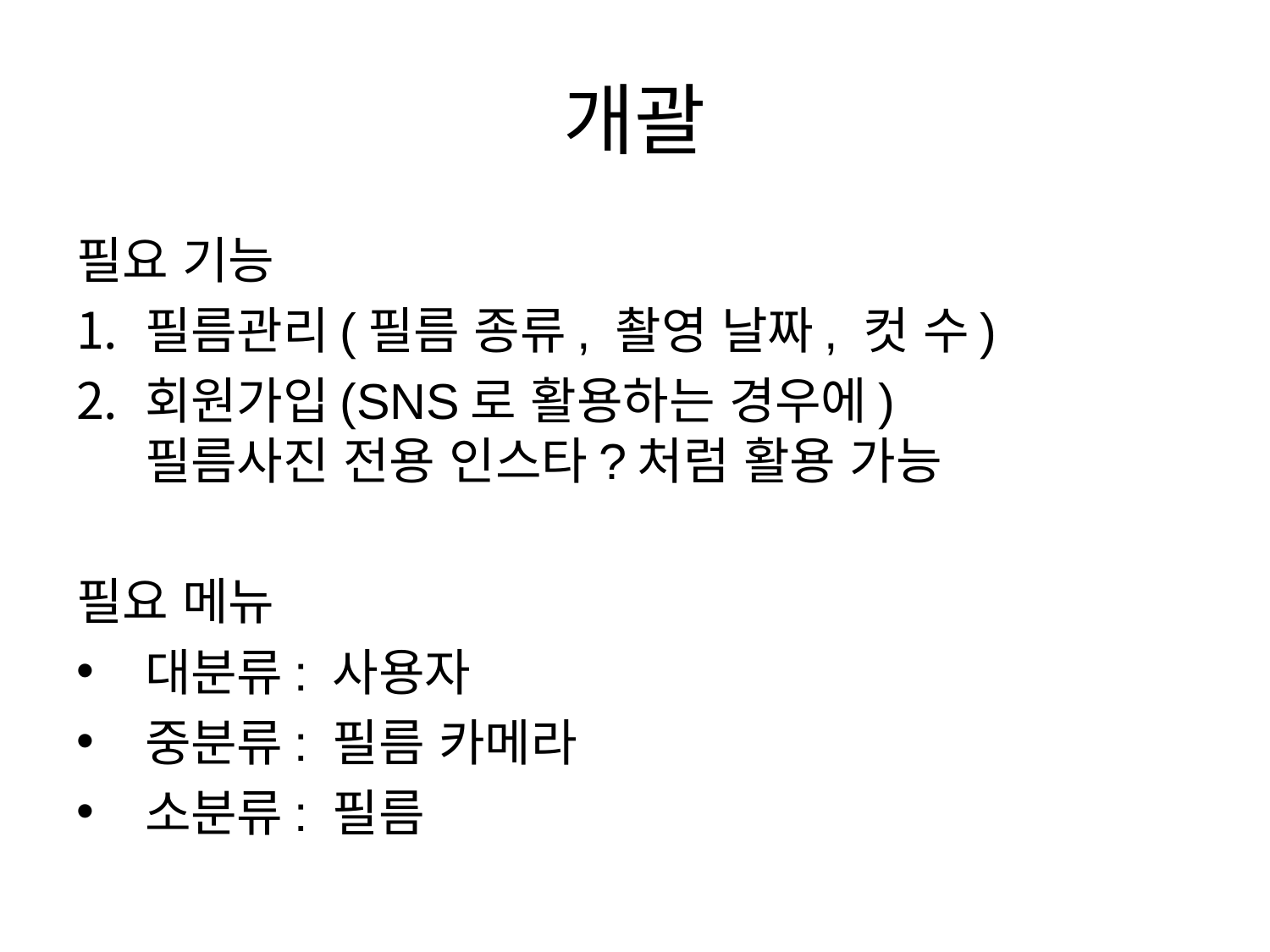

# 개괄
필요 기능
필름관리(필름 종류, 촬영 날짜, 컷 수)
회원가입(SNS로 활용하는 경우에)
필름사진 전용 인스타?처럼 활용 가능

필요 메뉴
대분류: 사용자
중분류: 필름 카메라
소분류: 필름